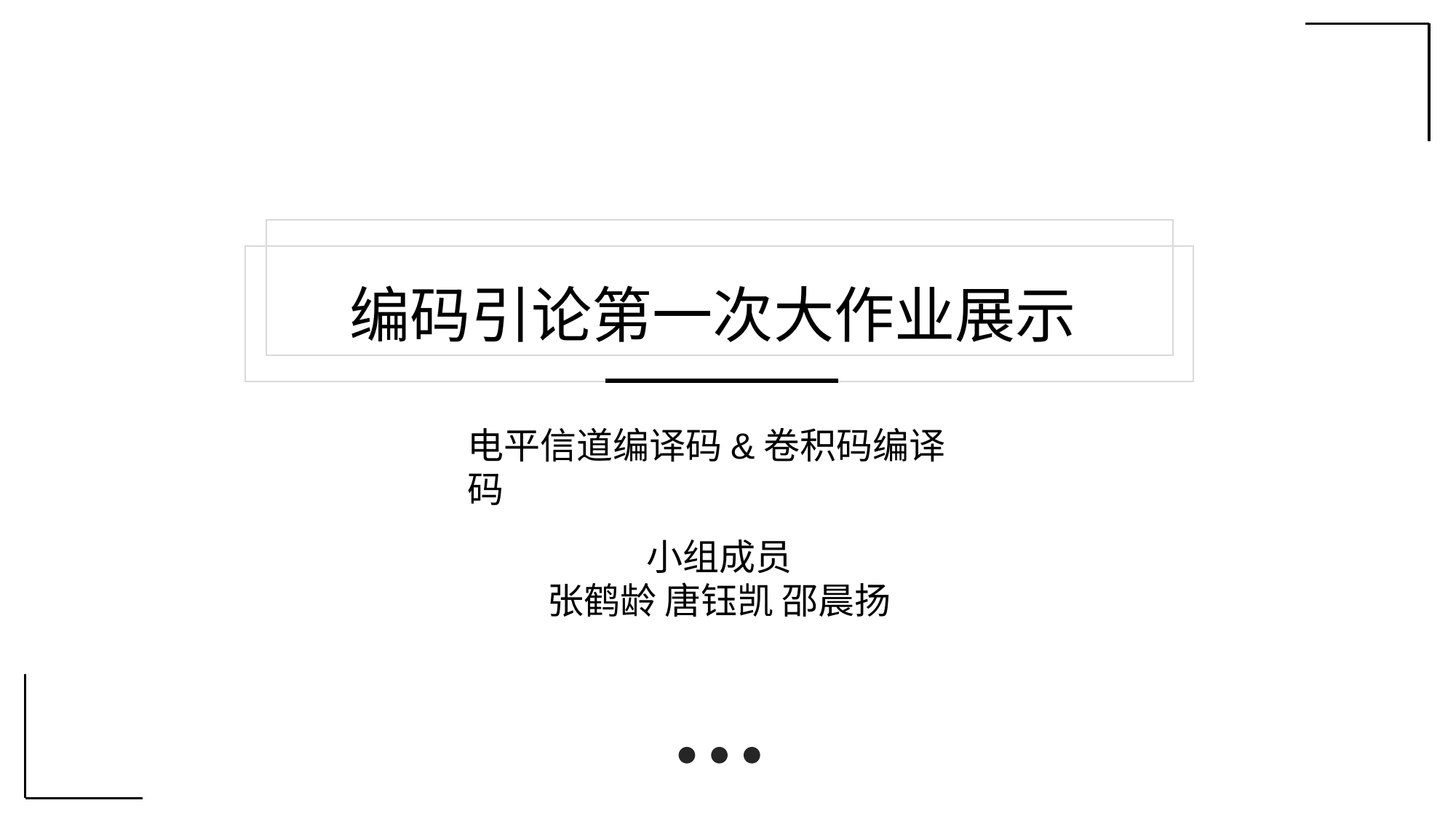

编码引论第一次大作业展示
电平信道编译码&卷积码编译码
小组成员
张鹤龄 唐钰凯 邵晨扬